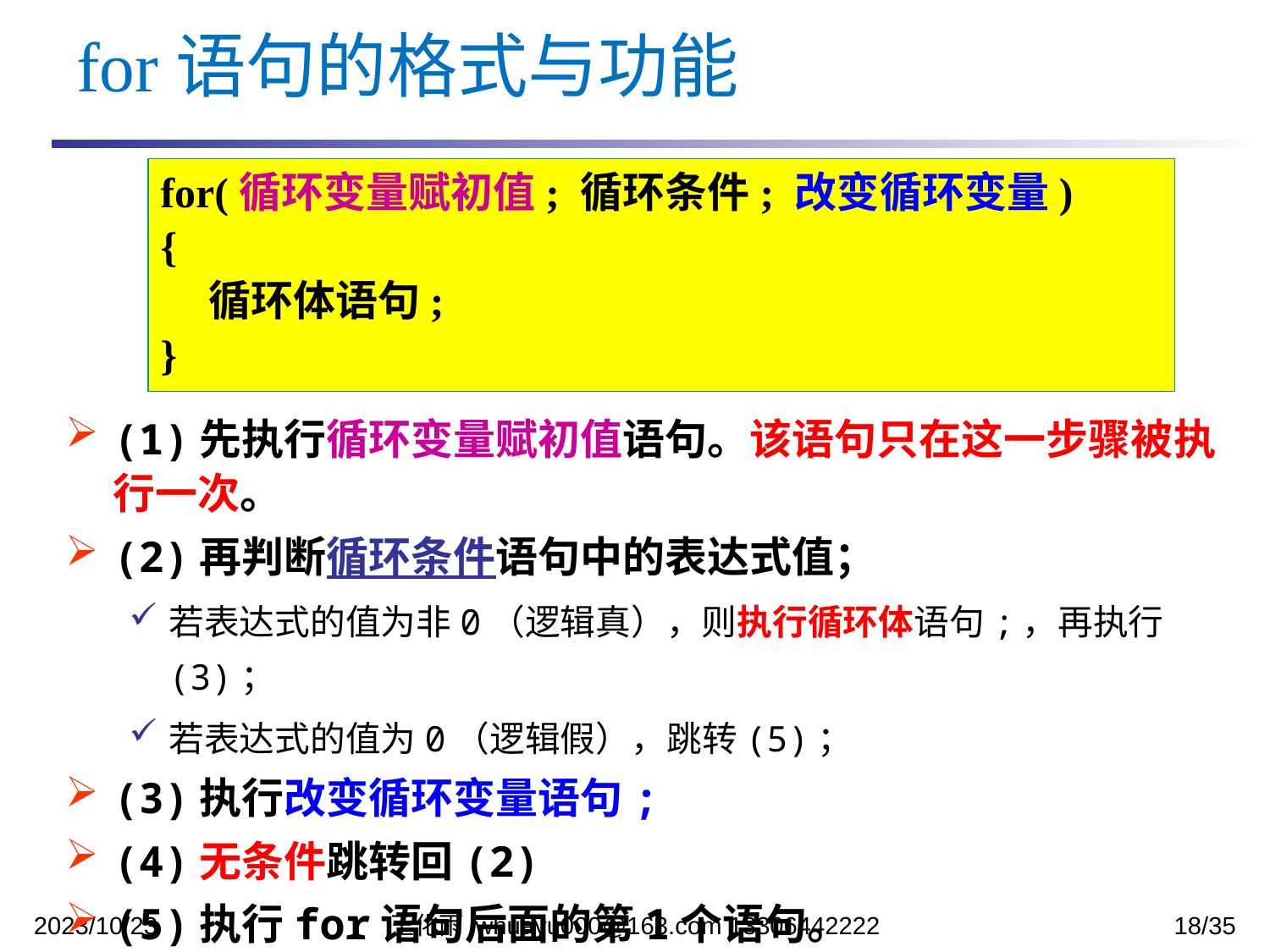

for语句的格式与功能
for(循环变量赋初值; 循环条件; 改变循环变量)
{
	循环体语句;
}
(1)先执行循环变量赋初值语句。该语句只在这一步骤被执行一次。
(2)再判断循环条件语句中的表达式值；
若表达式的值为非0（逻辑真），则执行循环体语句;，再执行(3)；
若表达式的值为0（逻辑假），跳转(5)；
(3)执行改变循环变量语句;
(4)无条件跳转回(2)
(5)执行for语句后面的第1个语句。
2023/10/23
王化雨 whuayu000@163.com 13306442222
18/35